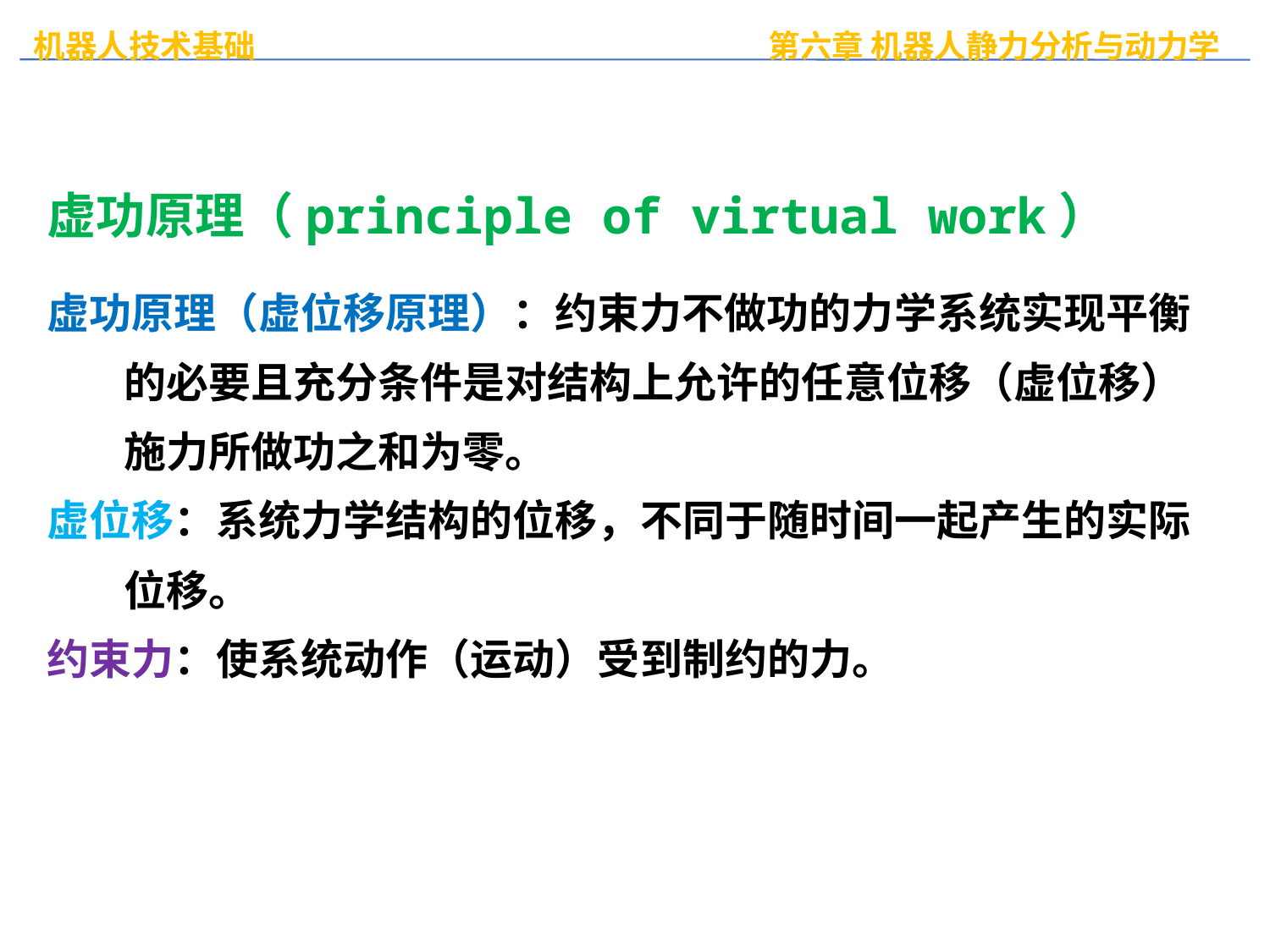

虚功原理（principle of virtual work）
虚功原理（虚位移原理）：约束力不做功的力学系统实现平衡
       的必要且充分条件是对结构上允许的任意位移（虚位移）
       施力所做功之和为零。
虚位移：系统力学结构的位移，不同于随时间一起产生的实际
       位移。
约束力：使系统动作（运动）受到制约的力。